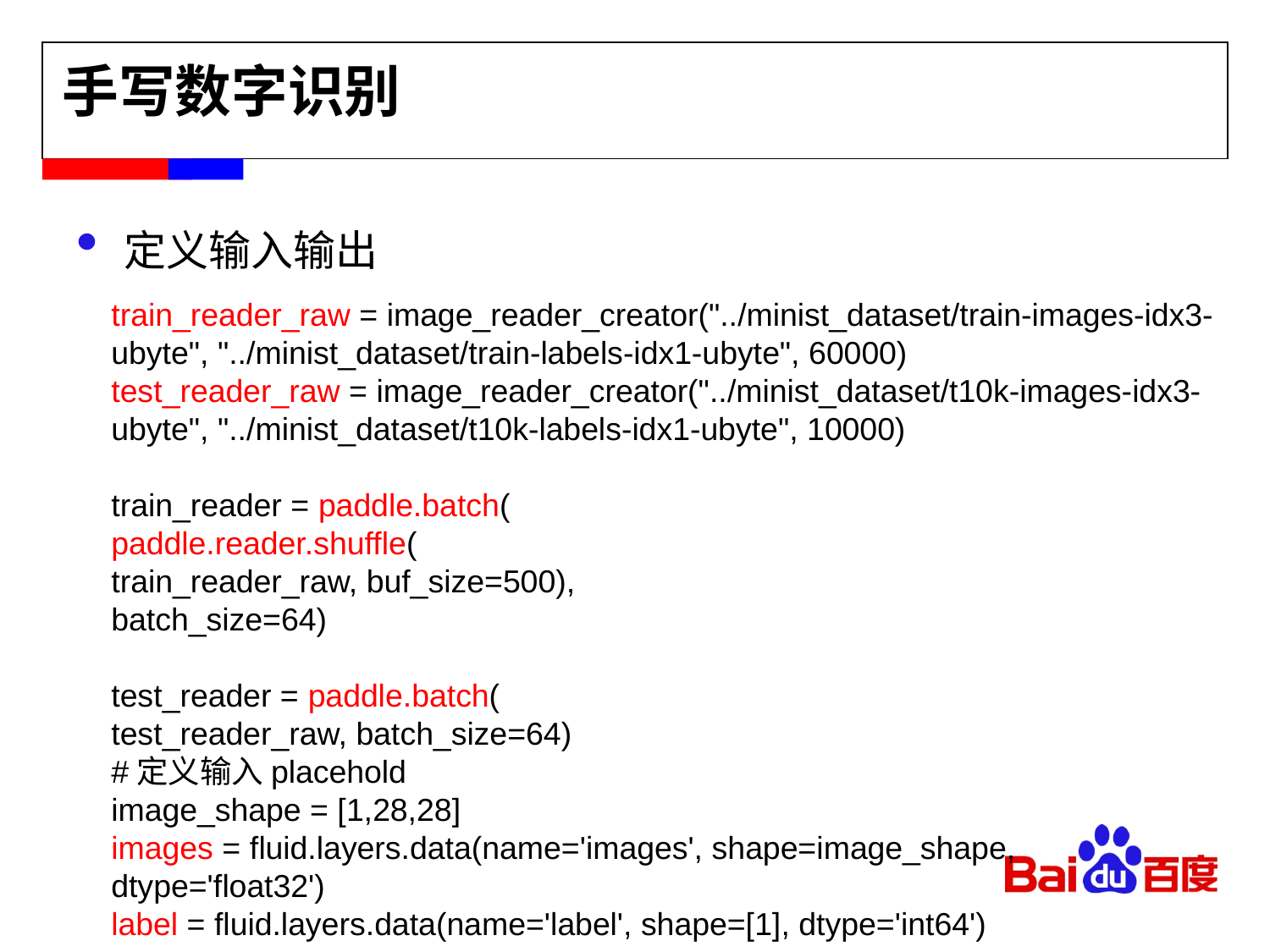

手写数字识别
定义输入输出

train_reader_raw = image_reader_creator("../minist_dataset/train-images-idx3-ubyte", "../minist_dataset/train-labels-idx1-ubyte", 60000)
test_reader_raw = image_reader_creator("../minist_dataset/t10k-images-idx3-ubyte", "../minist_dataset/t10k-labels-idx1-ubyte", 10000)

train_reader = paddle.batch(
paddle.reader.shuffle(
train_reader_raw, buf_size=500),
batch_size=64)

test_reader = paddle.batch(
test_reader_raw, batch_size=64)
#定义输入placehold
image_shape = [1,28,28]
images = fluid.layers.data(name='images', shape=image_shape, dtype='float32')
label = fluid.layers.data(name='label', shape=[1], dtype='int64')